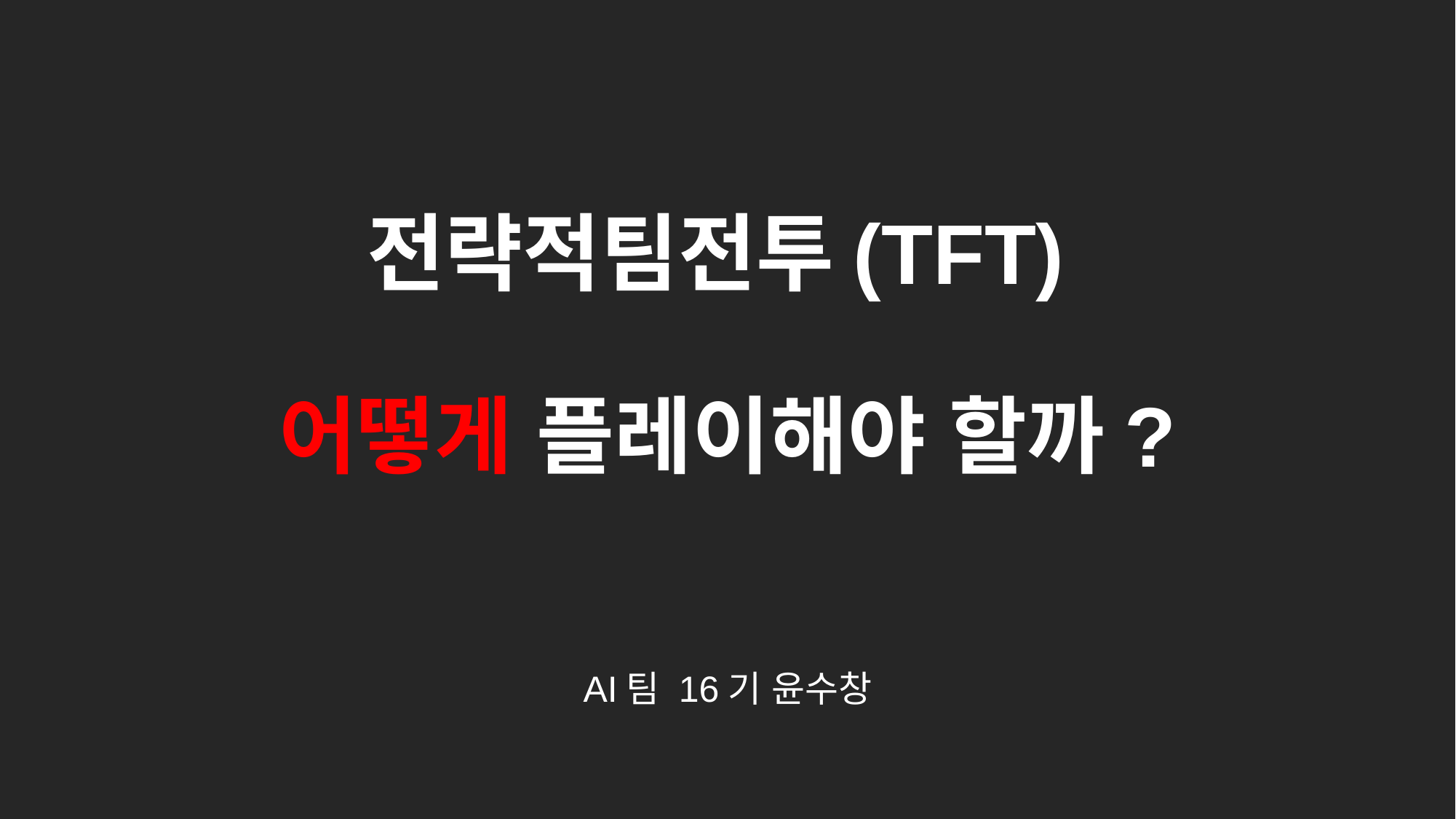

# 전략적팀전투(TFT) 어떻게 플레이해야 할까?

AI팀 16기 윤수창